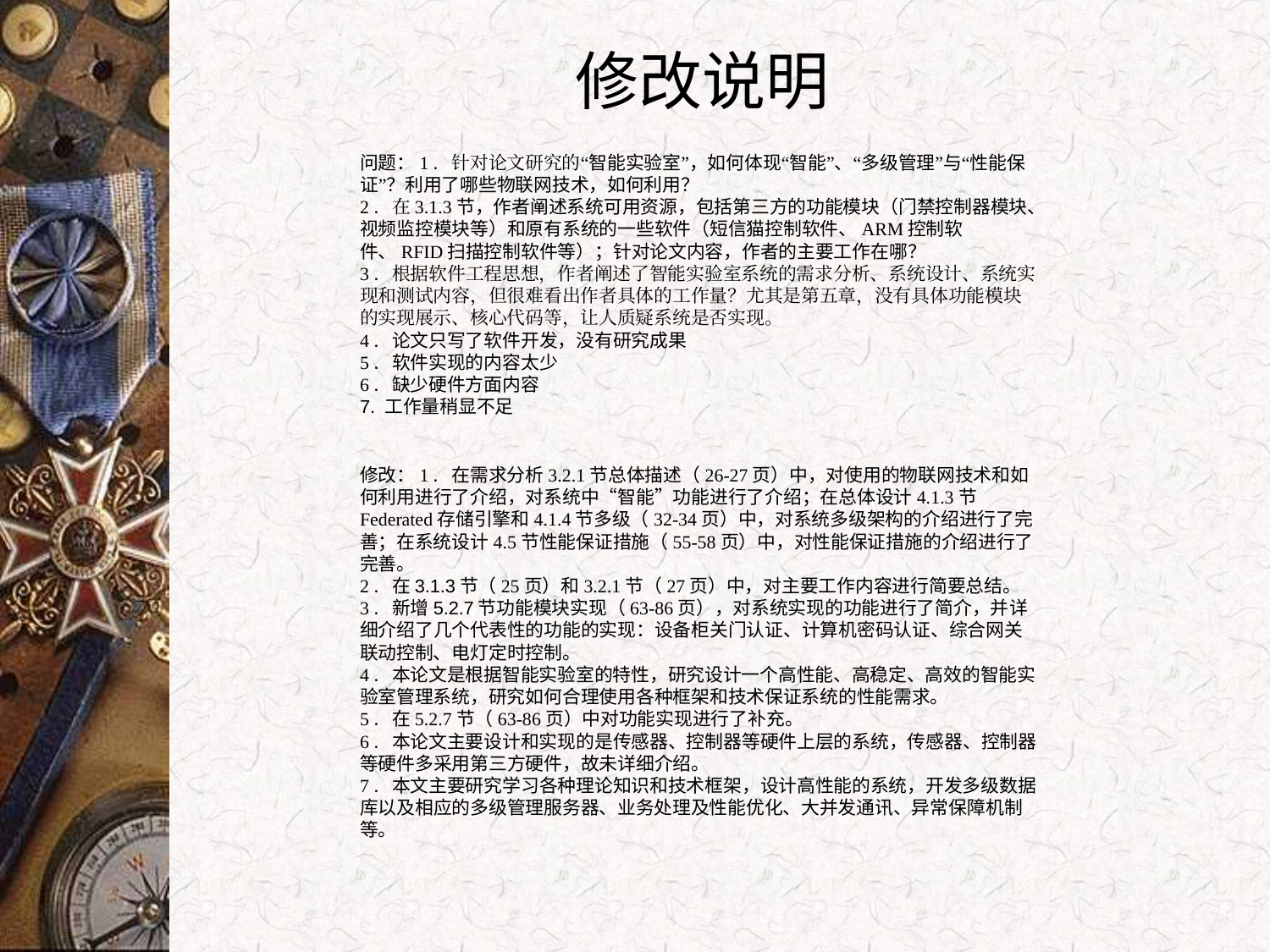

# 修改说明
问题：1．针对论文研究的“智能实验室”，如何体现“智能”、“多级管理”与“性能保证”？利用了哪些物联网技术，如何利用？
2．在3.1.3节，作者阐述系统可用资源，包括第三方的功能模块（门禁控制器模块、视频监控模块等）和原有系统的一些软件（短信猫控制软件、ARM控制软件、RFID扫描控制软件等）；针对论文内容，作者的主要工作在哪？
3．根据软件工程思想，作者阐述了智能实验室系统的需求分析、系统设计、系统实现和测试内容，但很难看出作者具体的工作量？尤其是第五章，没有具体功能模块的实现展示、核心代码等，让人质疑系统是否实现。
4．论文只写了软件开发，没有研究成果
5．软件实现的内容太少
6．缺少硬件方面内容
7. 工作量稍显不足
修改：1．在需求分析3.2.1节总体描述（26-27页）中，对使用的物联网技术和如何利用进行了介绍，对系统中“智能”功能进行了介绍；在总体设计4.1.3节Federated存储引擎和4.1.4节多级（32-34页）中，对系统多级架构的介绍进行了完善；在系统设计4.5节性能保证措施（55-58页）中，对性能保证措施的介绍进行了完善。
2．在3.1.3节（25页）和3.2.1节（27页）中，对主要工作内容进行简要总结。
3．新增5.2.7节功能模块实现（63-86页），对系统实现的功能进行了简介，并详细介绍了几个代表性的功能的实现：设备柜关门认证、计算机密码认证、综合网关联动控制、电灯定时控制。
4．本论文是根据智能实验室的特性，研究设计一个高性能、高稳定、高效的智能实验室管理系统，研究如何合理使用各种框架和技术保证系统的性能需求。
5．在5.2.7节（63-86页）中对功能实现进行了补充。
6．本论文主要设计和实现的是传感器、控制器等硬件上层的系统，传感器、控制器等硬件多采用第三方硬件，故未详细介绍。
7．本文主要研究学习各种理论知识和技术框架，设计高性能的系统，开发多级数据库以及相应的多级管理服务器、业务处理及性能优化、大并发通讯、异常保障机制等。